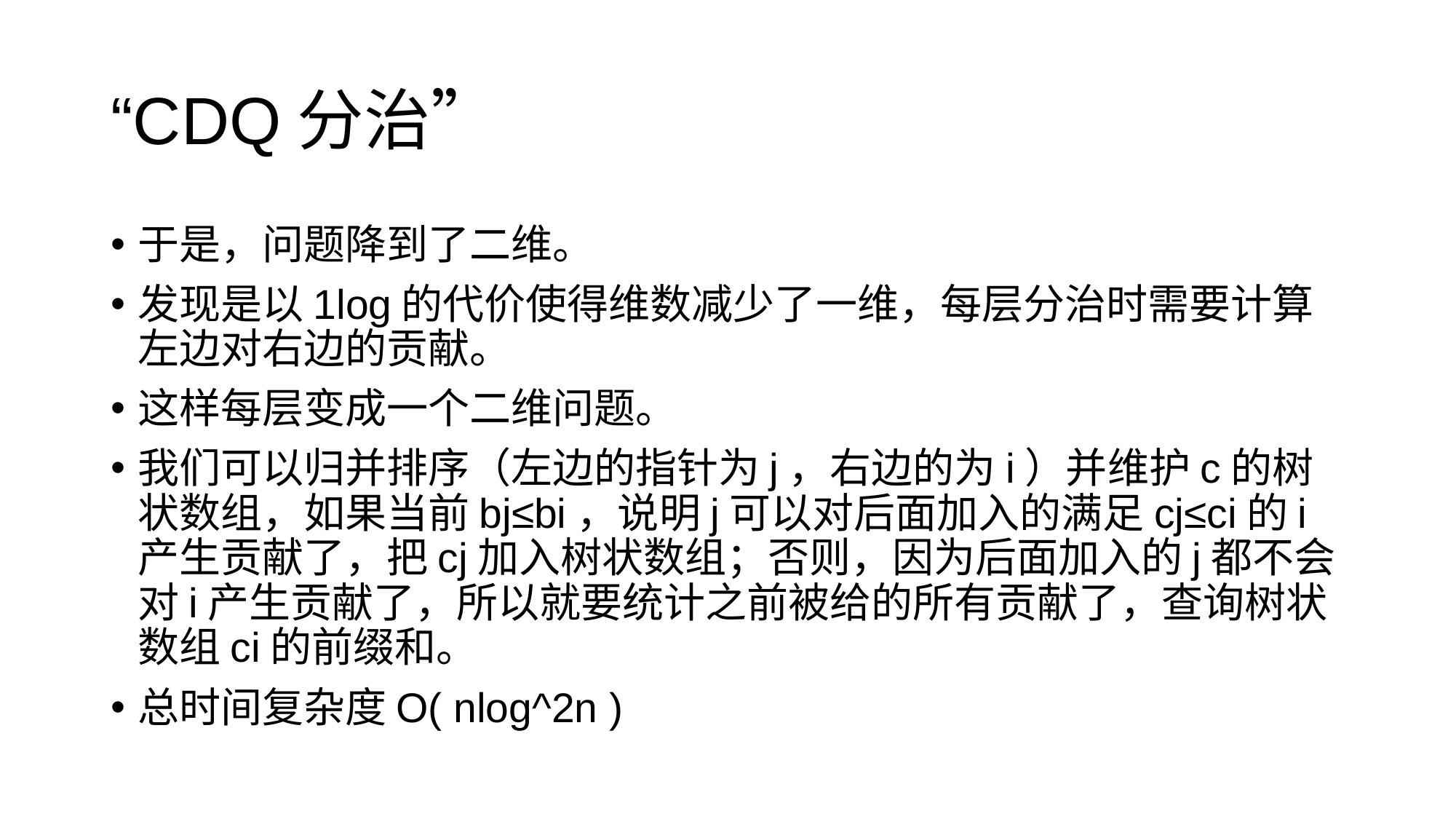

# “CDQ分治”
于是，问题降到了二维。
发现是以1log的代价使得维数减少了一维，每层分治时需要计算左边对右边的贡献。
这样每层变成一个二维问题。
我们可以归并排序（左边的指针为j，右边的为i）并维护c的树状数组，如果当前bj≤bi，说明j可以对后面加入的满足cj≤ci的i产生贡献了，把cj加入树状数组；否则，因为后面加入的j都不会对i产生贡献了，所以就要统计之前被给的所有贡献了，查询树状数组ci的前缀和。
总时间复杂度O( nlog^2n )